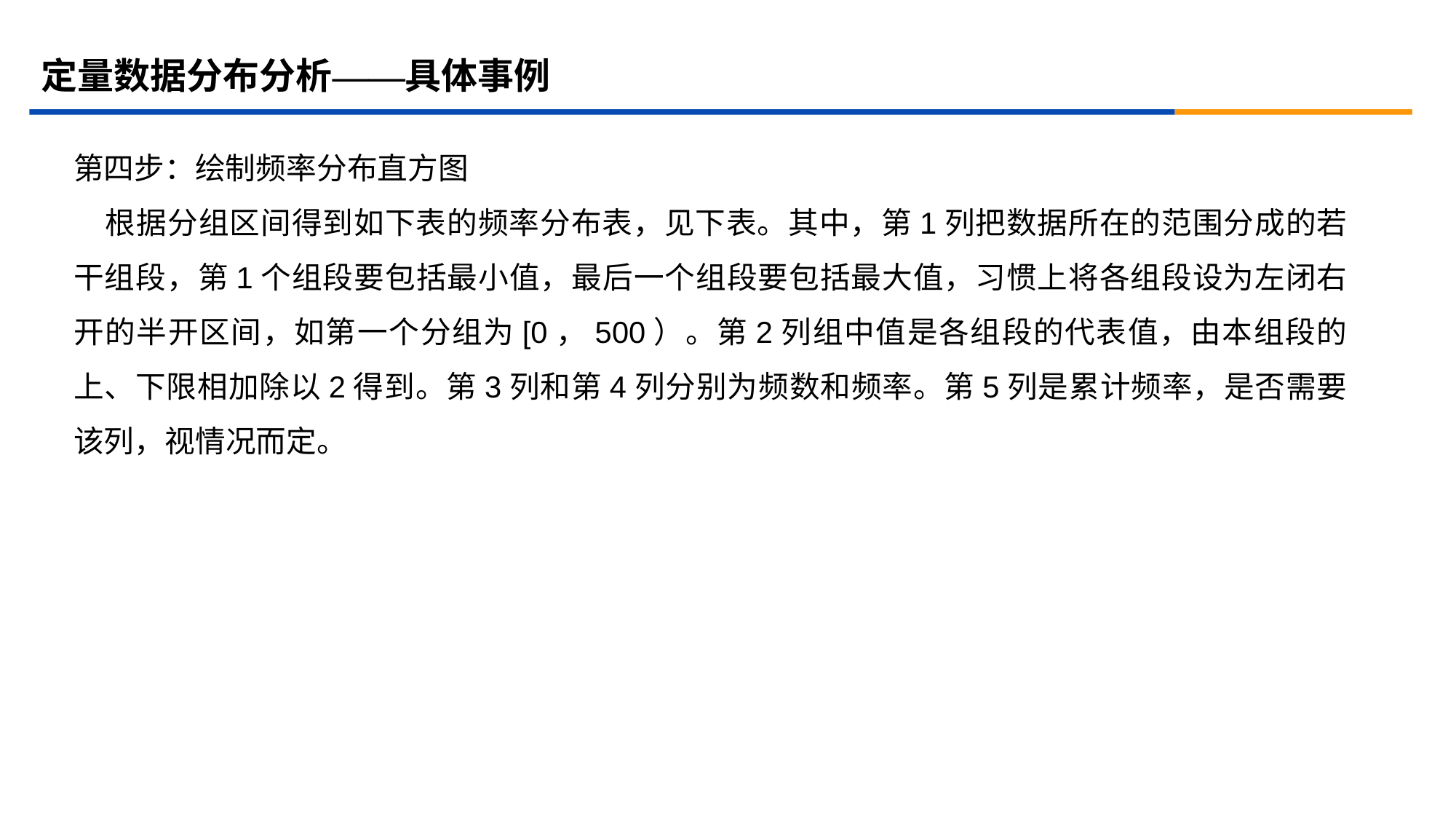

# 定量数据分布分析——具体事例
第四步：绘制频率分布直方图
根据分组区间得到如下表的频率分布表，见下表。其中，第1列把数据所在的范围分成的若干组段，第1个组段要包括最小值，最后一个组段要包括最大值，习惯上将各组段设为左闭右开的半开区间，如第一个分组为[0，500）。第2列组中值是各组段的代表值，由本组段的上、下限相加除以2得到。第3列和第4列分别为频数和频率。第5列是累计频率，是否需要该列，视情况而定。